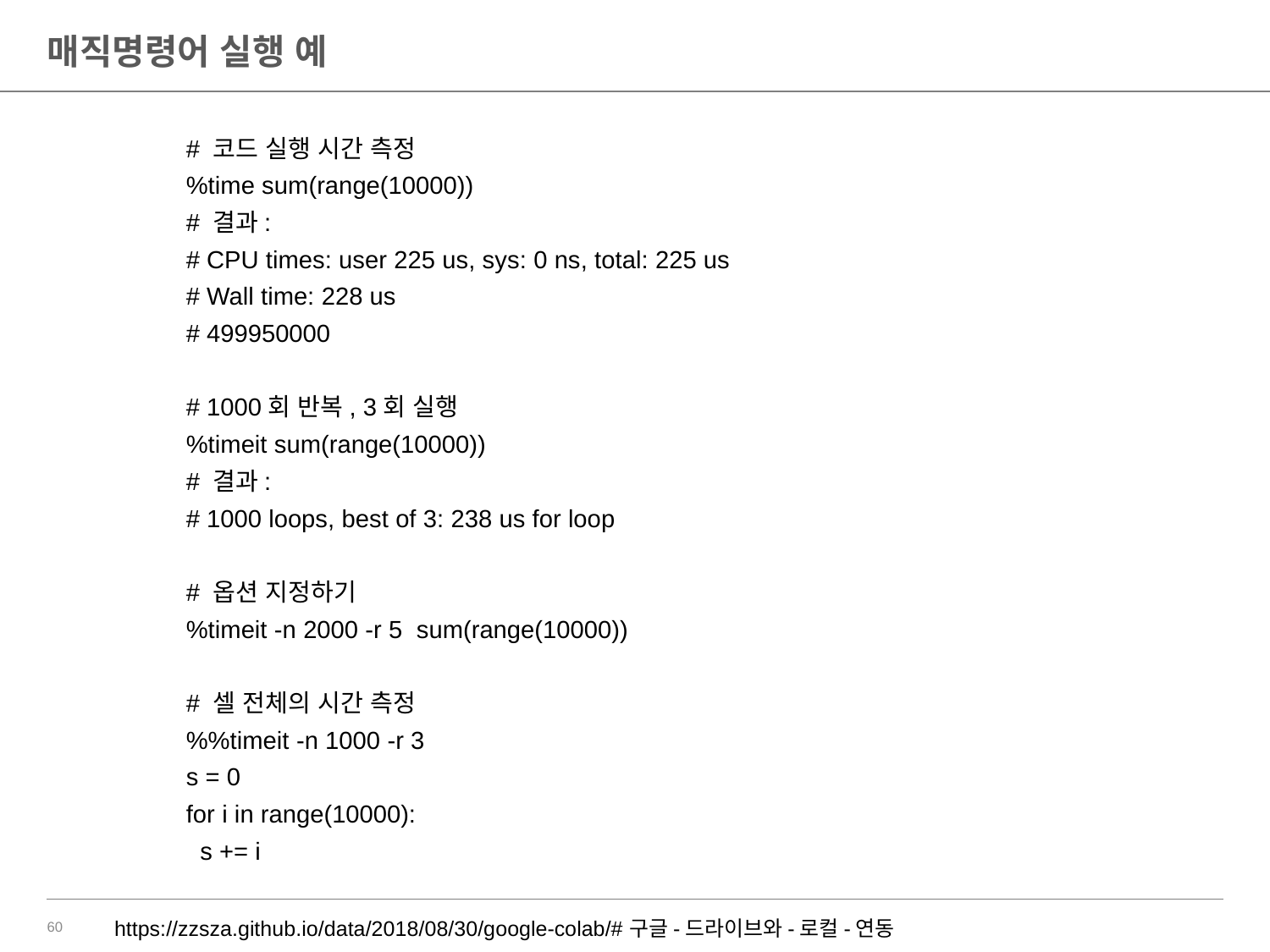

# 매직명령어 실행 예
# 코드 실행 시간 측정
%time sum(range(10000))
# 결과:
# CPU times: user 225 us, sys: 0 ns, total: 225 us
# Wall time: 228 us
# 499950000

# 1000회 반복, 3회 실행
%timeit sum(range(10000))
# 결과:
# 1000 loops, best of 3: 238 us for loop

# 옵션 지정하기
%timeit -n 2000 -r 5  sum(range(10000))

# 셀 전체의 시간 측정
%%timeit -n 1000 -r 3
s = 0
for i in range(10000):
  s += i
https://zzsza.github.io/data/2018/08/30/google-colab/#구글-드라이브와-로컬-연동